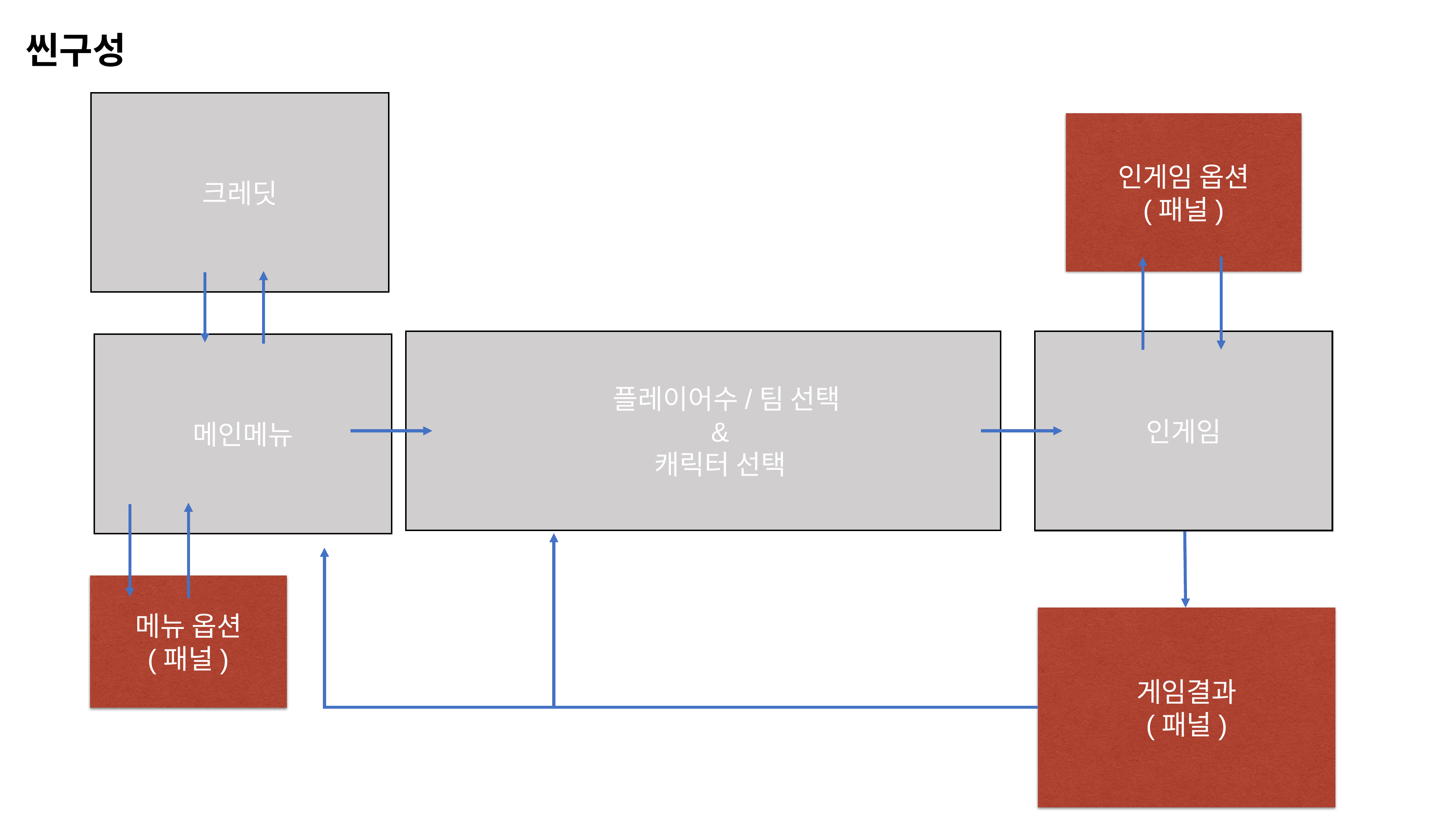

씬구성

크레딧

인게임 옵션
(패널)

 플레이어수/팀 선택
&
캐릭터 선택

인게임

메인메뉴

메뉴 옵션
(패널)

게임결과
(패널)